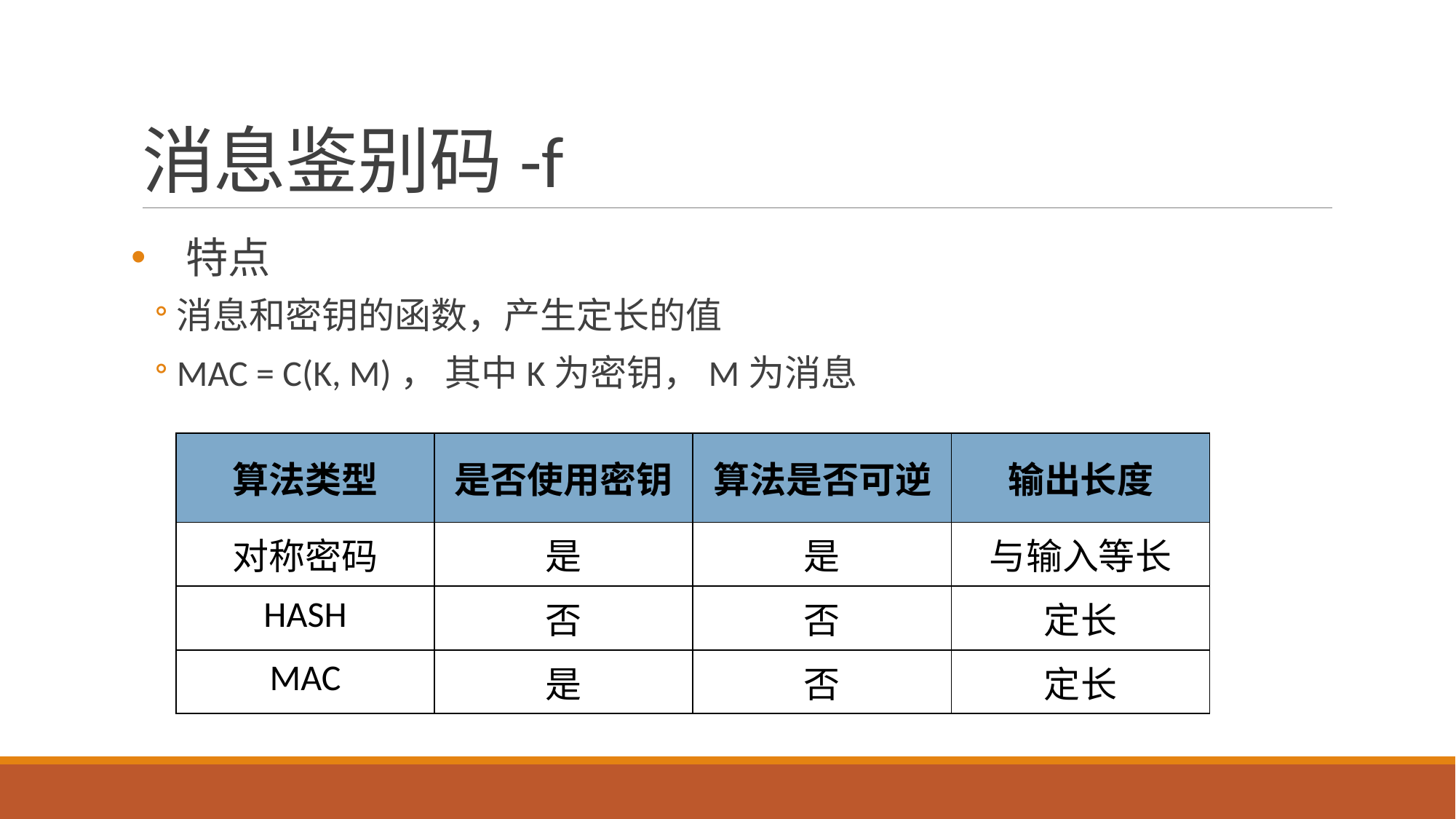

# 消息鉴别码-f
特点
消息和密钥的函数，产生定长的值
MAC = C(K, M)， 其中K为密钥，M为消息

| 算法类型 | 是否使用密钥 | 算法是否可逆 | 输出长度 |
| --- | --- | --- | --- |
| 对称密码 | 是 | 是 | 与输入等长 |
| HASH | 否 | 否 | 定长 |
| MAC | 是 | 否 | 定长 |